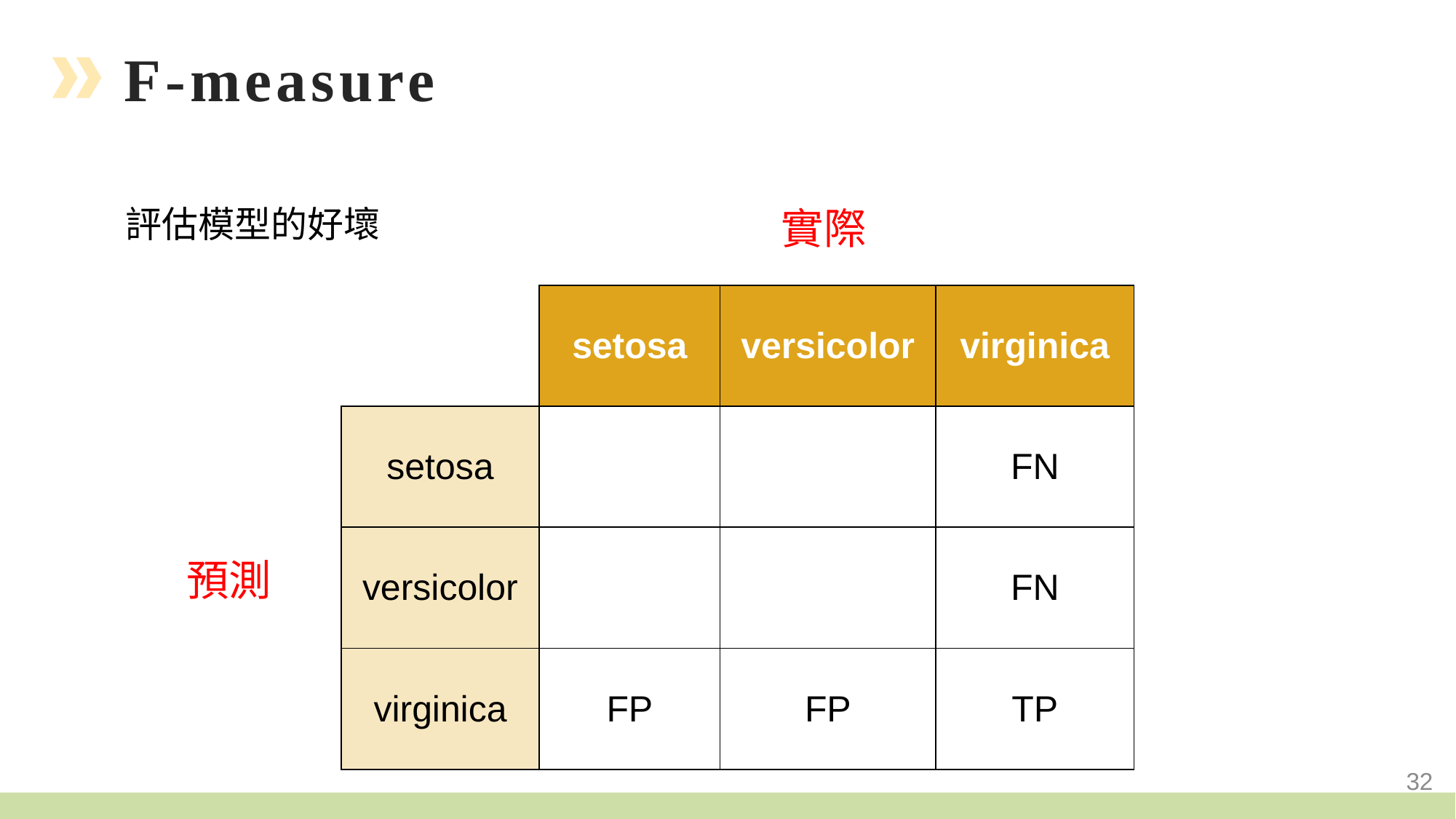

F-measure

評估模型的好壞
實際
|  | setosa | versicolor | virginica |
| --- | --- | --- | --- |
| setosa |  |  | FN |
| versicolor |  |  | FN |
| virginica | FP | FP | TP |
預測
32